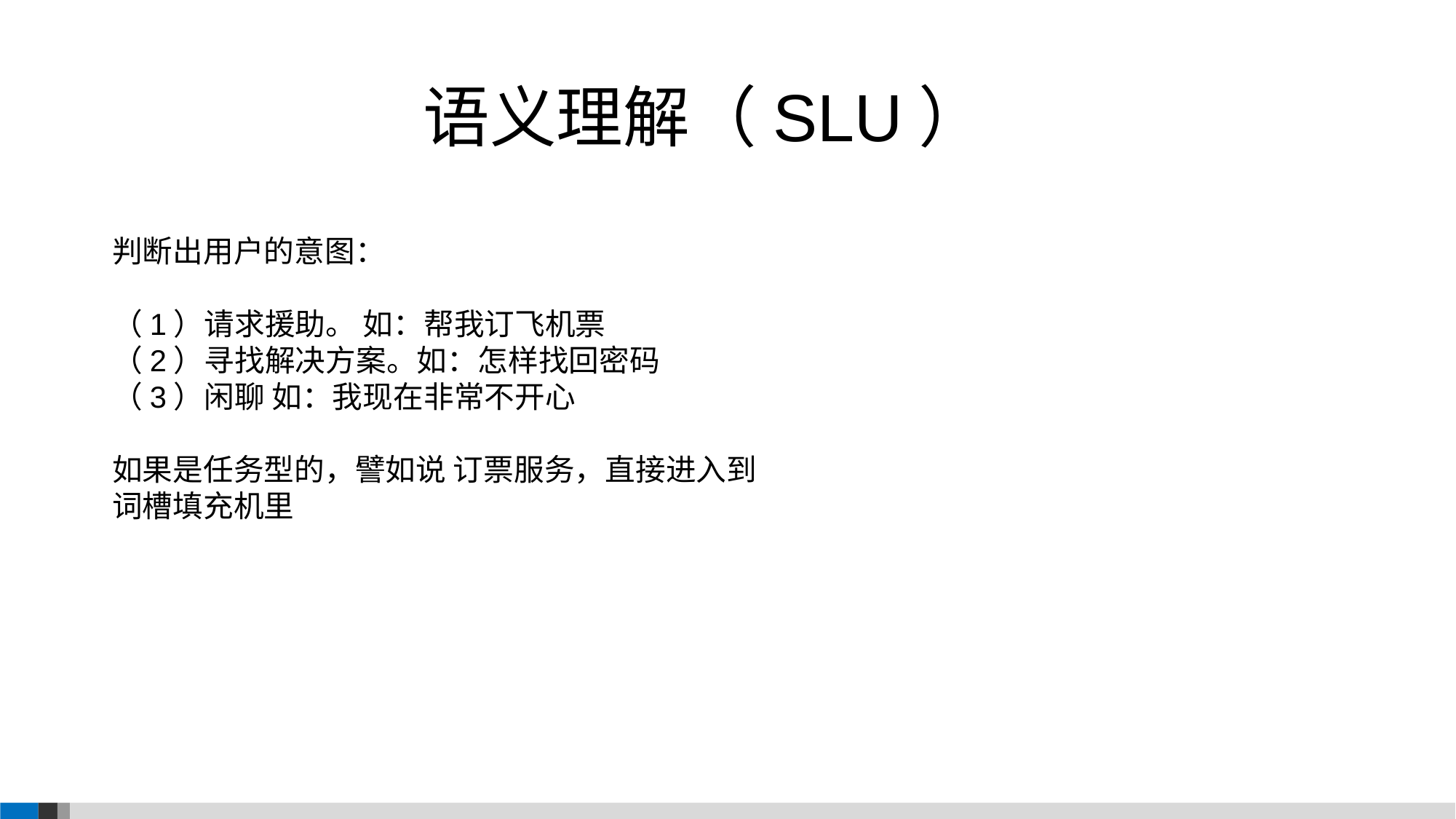

语义理解（SLU）
判断出用户的意图：

（1）请求援助。 如：帮我订飞机票
（2）寻找解决方案。如：怎样找回密码
（3）闲聊 如：我现在非常不开心

如果是任务型的，譬如说 订票服务，直接进入到
词槽填充机里